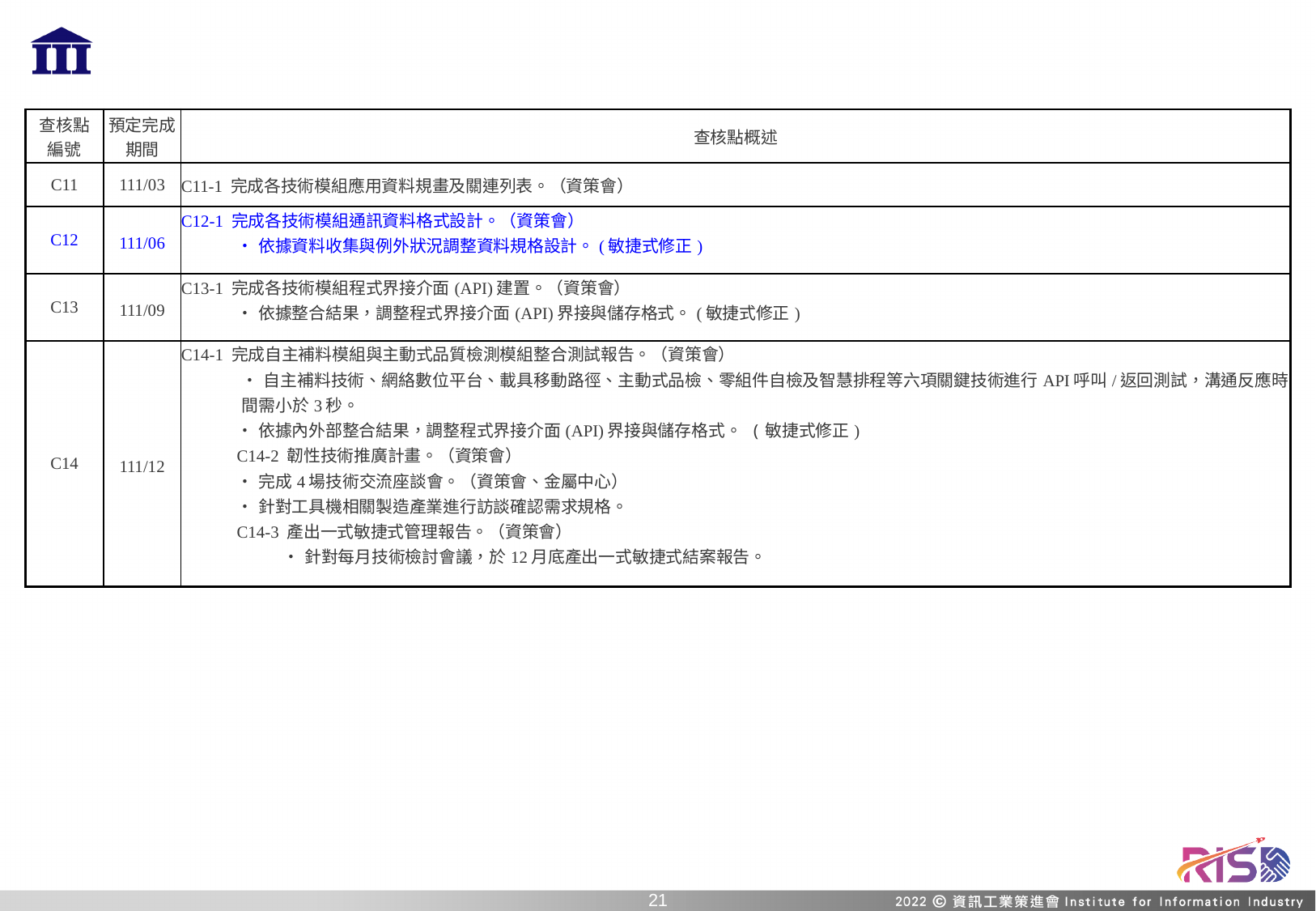

#
| 查核點 編號 | 預定完成 期間 | 查核點概述 |
| --- | --- | --- |
| C11 | 111/03 | C11-1 完成各技術模組應用資料規畫及關連列表。（資策會） |
| C12 | 111/06 | C12-1 完成各技術模組通訊資料格式設計。（資策會） ‧依據資料收集與例外狀況調整資料規格設計。(敏捷式修正) |
| C13 | 111/09 | C13-1 完成各技術模組程式界接介面(API)建置。（資策會） ‧依據整合結果，調整程式界接介面(API)界接與儲存格式。(敏捷式修正) |
| C14 | 111/12 | C14-1 完成自主補料模組與主動式品質檢測模組整合測試報告。（資策會） ‧自主補料技術、網絡數位平台、載具移動路徑、主動式品檢、零組件自檢及智慧排程等六項關鍵技術進行API呼叫/返回測試，溝通反應時間需小於3秒。 ‧依據內外部整合結果，調整程式界接介面(API)界接與儲存格式。 (敏捷式修正) C14-2 韌性技術推廣計畫。（資策會） ‧完成4場技術交流座談會。（資策會、金屬中心） ‧針對工具機相關製造產業進行訪談確認需求規格。 C14-3 產出一式敏捷式管理報告。（資策會） ‧針對每月技術檢討會議，於12月底產出一式敏捷式結案報告。 |
21